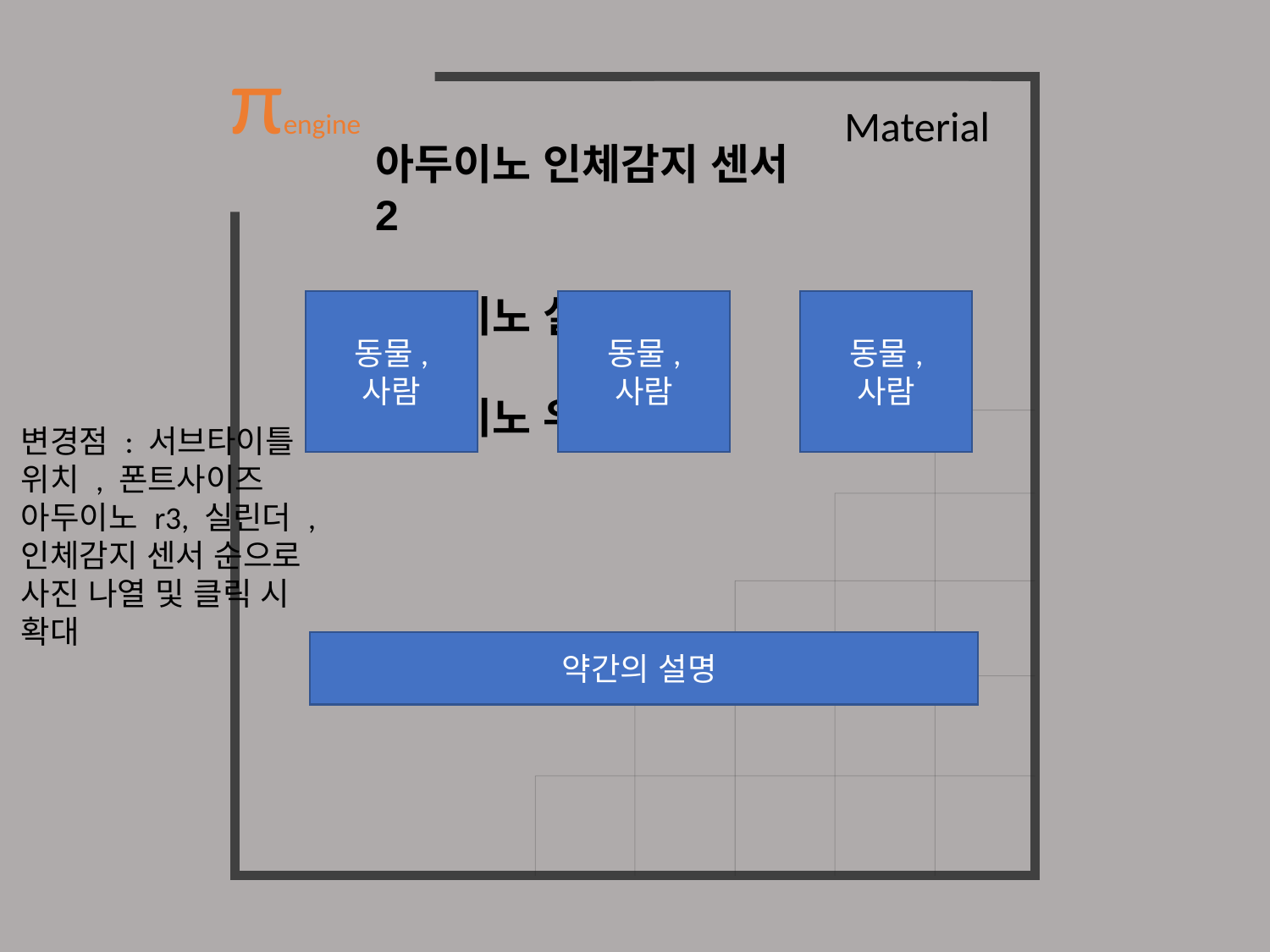

πengine

Material
아두이노 인체감지 센서 2

아두이노 실린더 2

아두이노 우노 r3
동물, 사람
동물, 사람
동물, 사람
변경점 : 서브타이틀 위치 , 폰트사이즈
아두이노 r3, 실린더 , 인체감지 센서 순으로 사진 나열 및 클릭 시 확대
약간의 설명